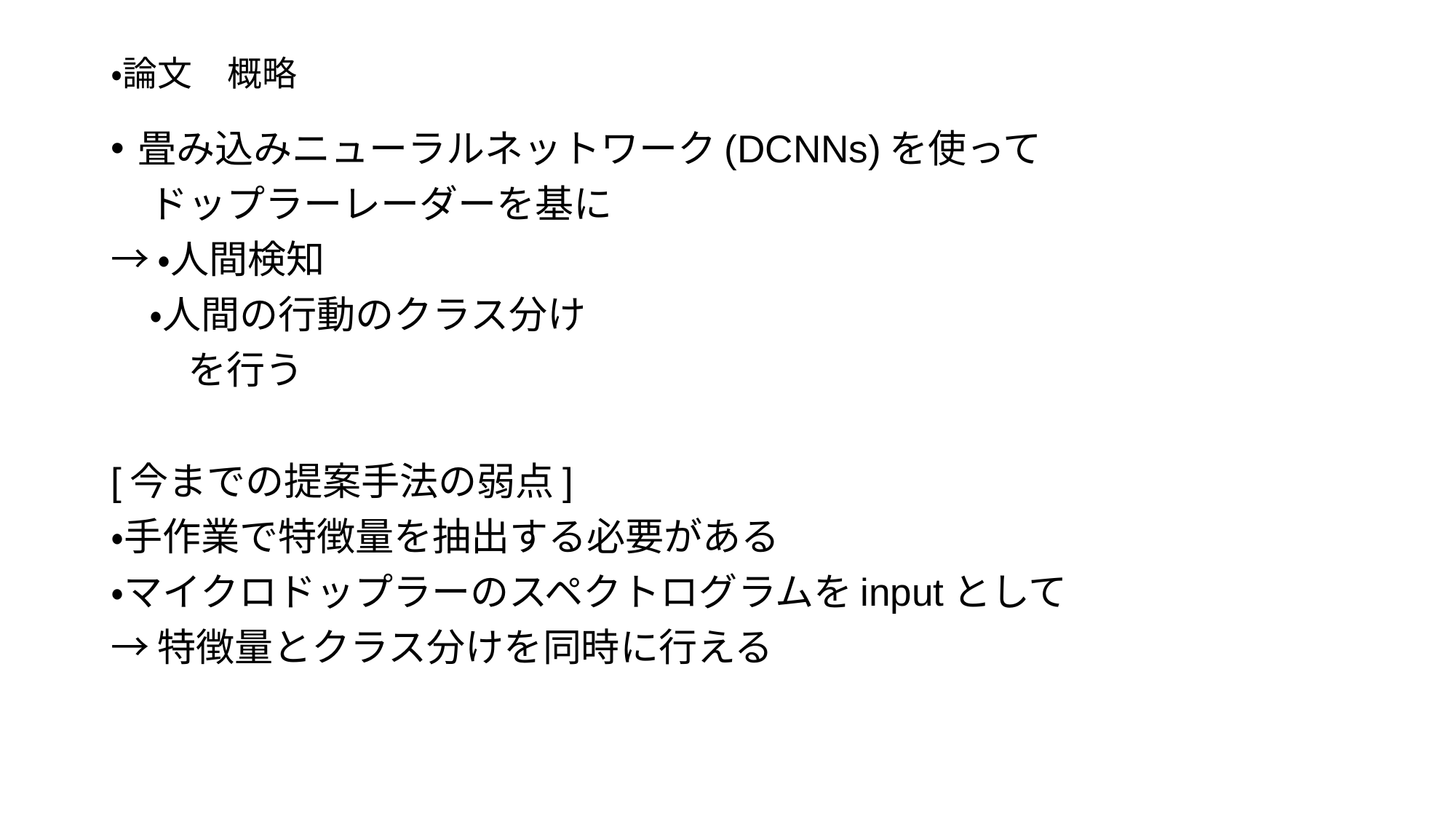

# ・論文　概略
畳み込みニューラルネットワーク(DCNNs)を使って
　ドップラーレーダーを基に
→・人間検知
　・人間の行動のクラス分け
　　を行う

[今までの提案手法の弱点]
・手作業で特徴量を抽出する必要がある
・マイクロドップラーのスペクトログラムをinputとして
→特徴量とクラス分けを同時に行える